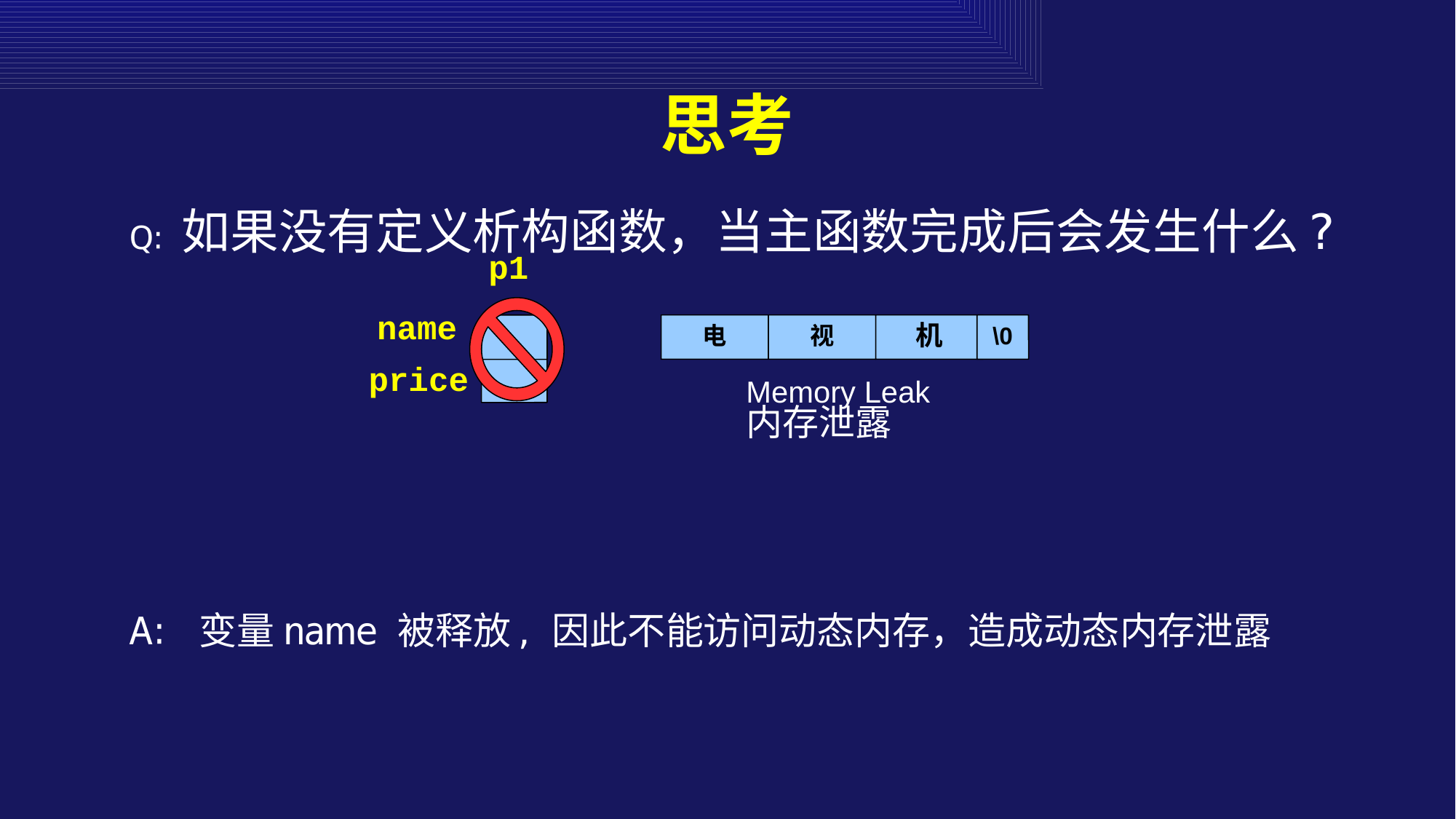

# 思考
Q: 如果没有定义析构函数，当主函数完成后会发生什么?

A:  变量name 被释放, 因此不能访问动态内存，造成动态内存泄露

p1
name
电
视
机
\0

price

Memory Leak
内存泄露